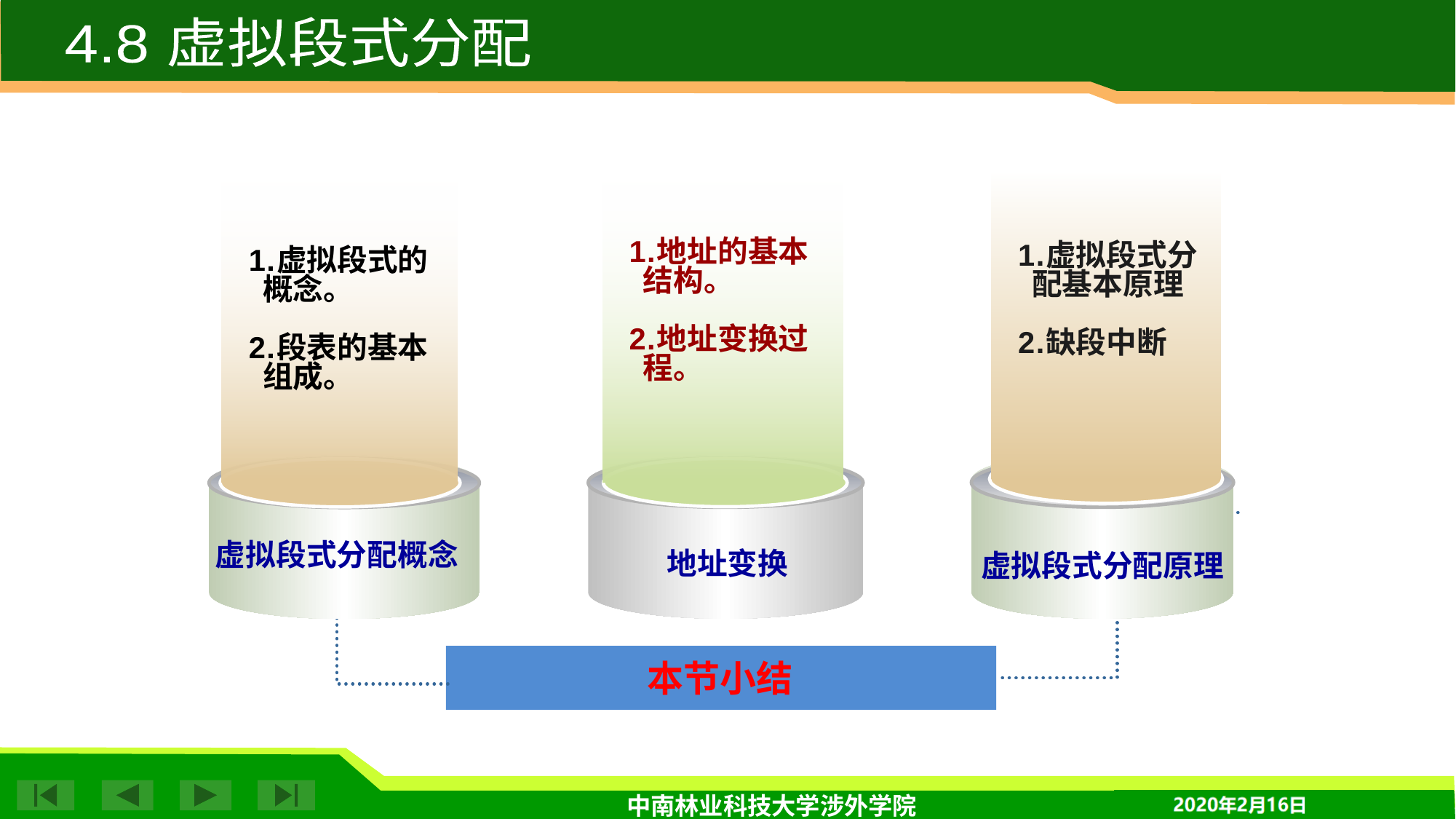

4.8 虚拟段式分配

地址的基本结构。

地址变换过程。

虚拟段式分配基本原理

缺段中断

虚拟段式的概念。

段表的基本组成。

虚拟段式分配概念
地址变换
虚拟段式分配原理

本节小结